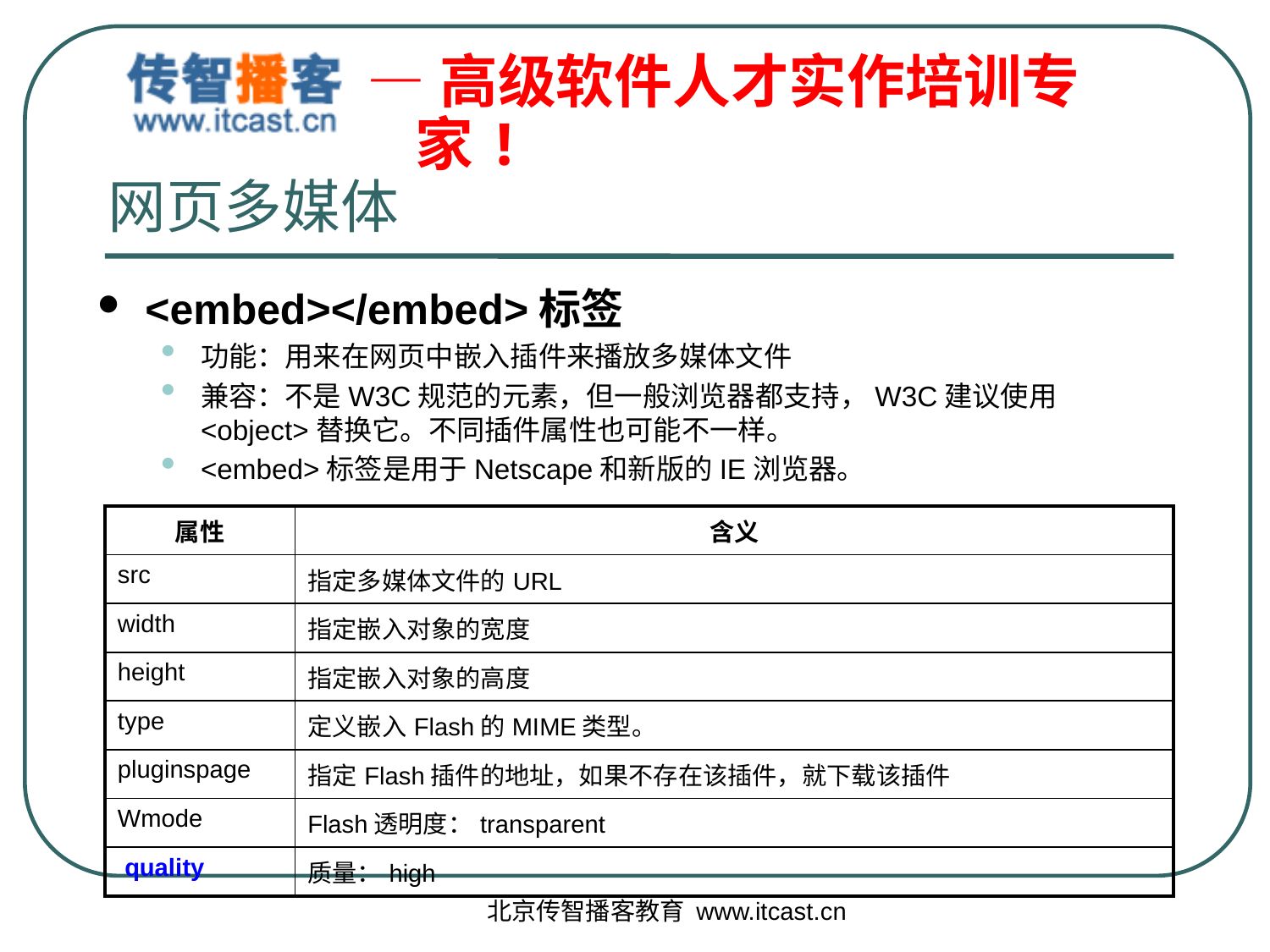

# 网页多媒体
<embed></embed>标签
功能：用来在网页中嵌入插件来播放多媒体文件
兼容：不是W3C规范的元素，但一般浏览器都支持，W3C建议使用<object>替换它。不同插件属性也可能不一样。
<embed>标签是用于Netscape和新版的IE浏览器。
| 属性 | 含义 |
| --- | --- |
| src | 指定多媒体文件的URL |
| width | 指定嵌入对象的宽度 |
| height | 指定嵌入对象的高度 |
| type | 定义嵌入Flash的MIME类型。 |
| pluginspage | 指定Flash插件的地址，如果不存在该插件，就下载该插件 |
| Wmode | Flash透明度：transparent |
| quality | 质量：high |